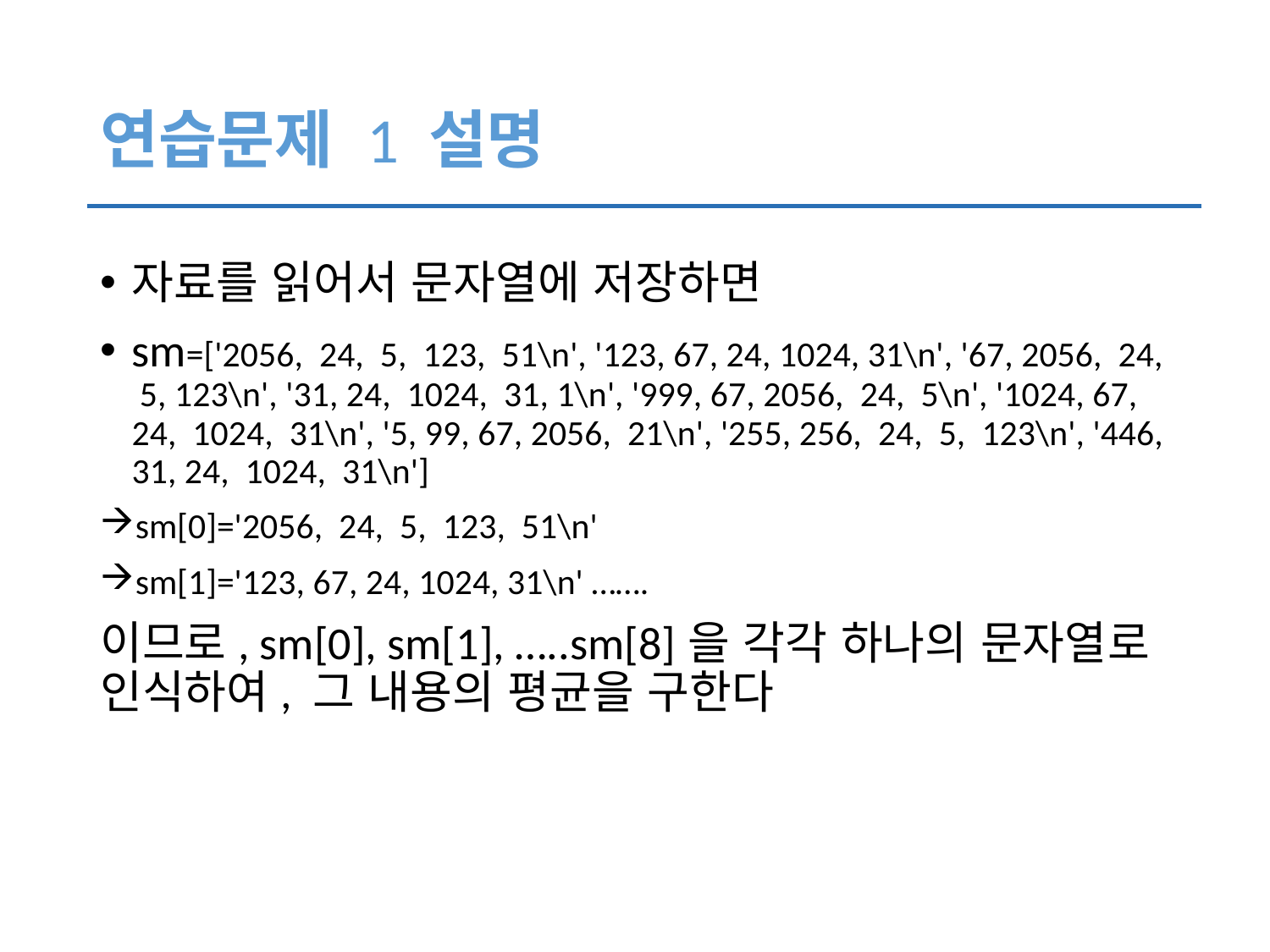

# 연습문제 1 설명
자료를 읽어서 문자열에 저장하면
sm=['2056,  24,  5,  123,  51\n', '123, 67, 24, 1024, 31\n', '67, 2056,  24,  5, 123\n', '31, 24,  1024,  31, 1\n', '999, 67, 2056,  24,  5\n', '1024, 67,  24,  1024,  31\n', '5, 99, 67, 2056,  21\n', '255, 256,  24,  5,  123\n', '446, 31, 24,  1024,  31\n']
sm[0]='2056,  24,  5,  123,  51\n'
sm[1]='123, 67, 24, 1024, 31\n' …….
이므로, sm[0], sm[1], …..sm[8]을 각각 하나의 문자열로 인식하여, 그 내용의 평균을 구한다